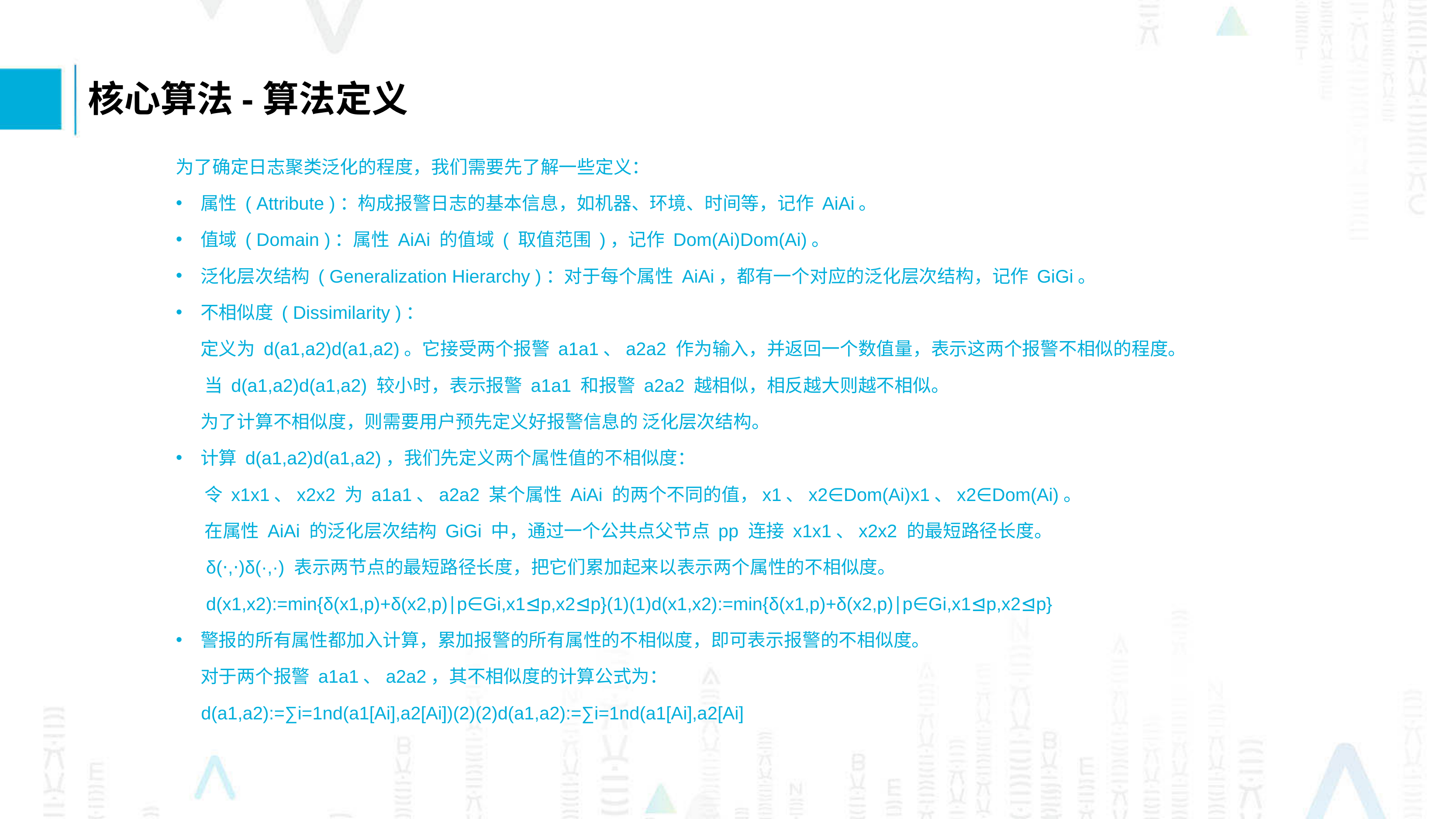

核心算法-算法定义

为了确定日志聚类泛化的程度，我们需要先了解一些定义：
属性 ( Attribute )：构成报警日志的基本信息，如机器、环境、时间等，记作 AiAi。
值域 ( Domain )：属性 AiAi 的值域 ( 取值范围 )，记作 Dom(Ai)Dom(Ai)。
泛化层次结构 ( Generalization Hierarchy )：对于每个属性 AiAi，都有一个对应的泛化层次结构，记作 GiGi。
不相似度 ( Dissimilarity )：
     定义为 d(a1,a2)d(a1,a2)。它接受两个报警 a1a1、a2a2 作为输入，并返回一个数值量，表示这两个报警不相似的程度。
      当 d(a1,a2)d(a1,a2) 较小时，表示报警 a1a1 和报警 a2a2 越相似，相反越大则越不相似。
     为了计算不相似度，则需要用户预先定义好报警信息的 泛化层次结构。
计算 d(a1,a2)d(a1,a2)，我们先定义两个属性值的不相似度：
      令 x1x1、x2x2 为 a1a1、a2a2 某个属性 AiAi 的两个不同的值，x1、x2∈Dom(Ai)x1、x2∈Dom(Ai)。
      在属性 AiAi 的泛化层次结构 GiGi 中，通过一个公共点父节点 pp 连接 x1x1、x2x2 的最短路径长度。
      δ(⋅,⋅)δ(·,·) 表示两节点的最短路径长度，把它们累加起来以表示两个属性的不相似度。
      d(x1,x2):=min{δ(x1,p)+δ(x2,p)∣p∈Gi,x1⊴p,x2⊴p}(1)(1)d(x1,x2):=min{δ(x1,p)+δ(x2,p)∣p∈Gi,x1⊴p,x2⊴p}
警报的所有属性都加入计算，累加报警的所有属性的不相似度，即可表示报警的不相似度。
     对于两个报警 a1a1、a2a2，其不相似度的计算公式为：
     d(a1,a2):=∑i=1nd(a1[Ai],a2[Ai])(2)(2)d(a1,a2):=∑i=1nd(a1[Ai],a2[Ai]